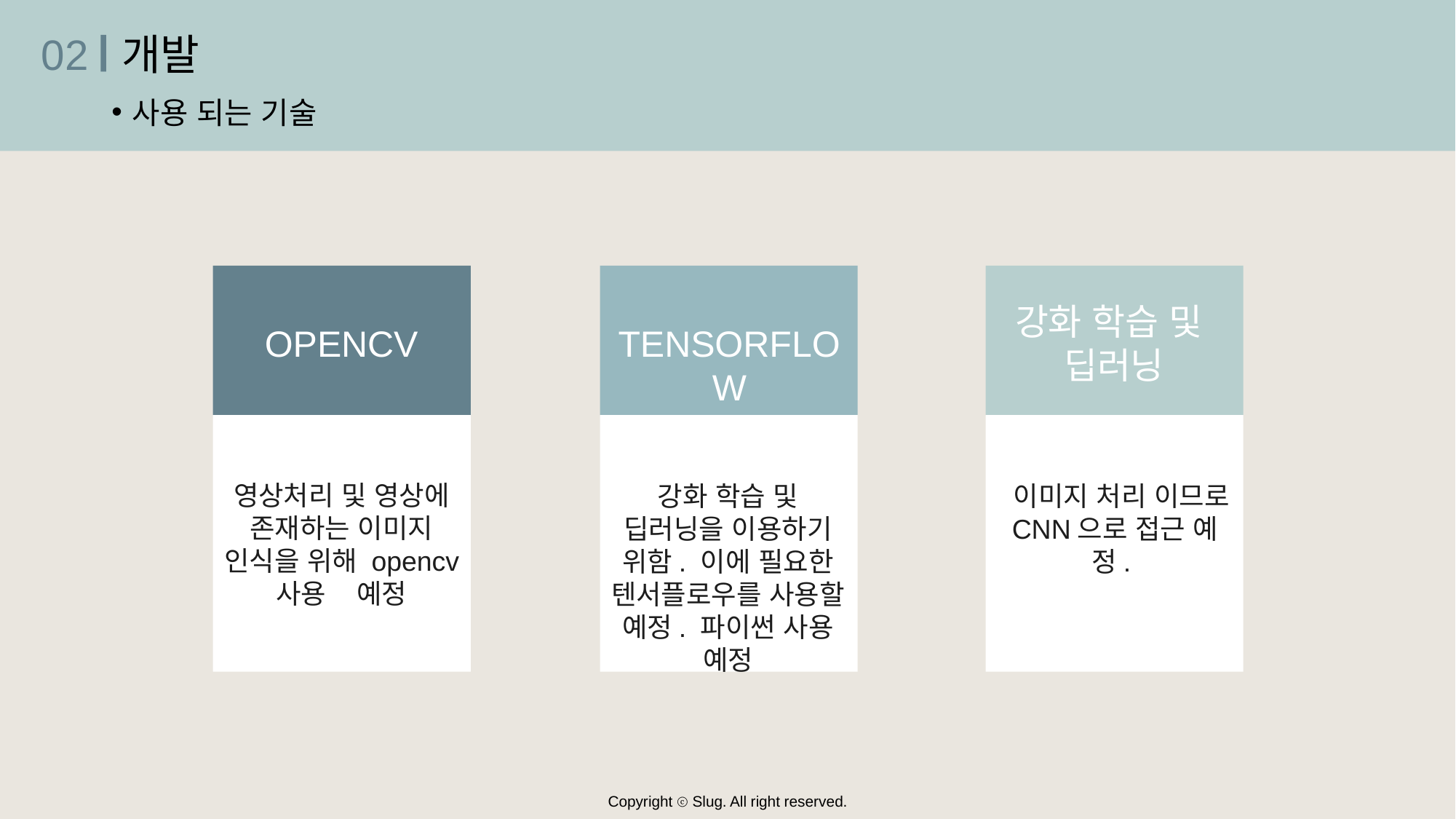

02
개발

사용 되는 기술

강화 학습 및
딥러닝
OPENCV
TENSORFLOW

영상처리 및 영상에 존재하는 이미지 인식을 위해 opencv 사용    예정
강화 학습 및 딥러닝을 이용하기 위함. 이에 필요한 텐서플로우를 사용할 예정. 파이썬 사용 예정
 이미지 처리 이므로 CNN으로 접근 예정.
Copyright ⓒ Slug. All right reserved.